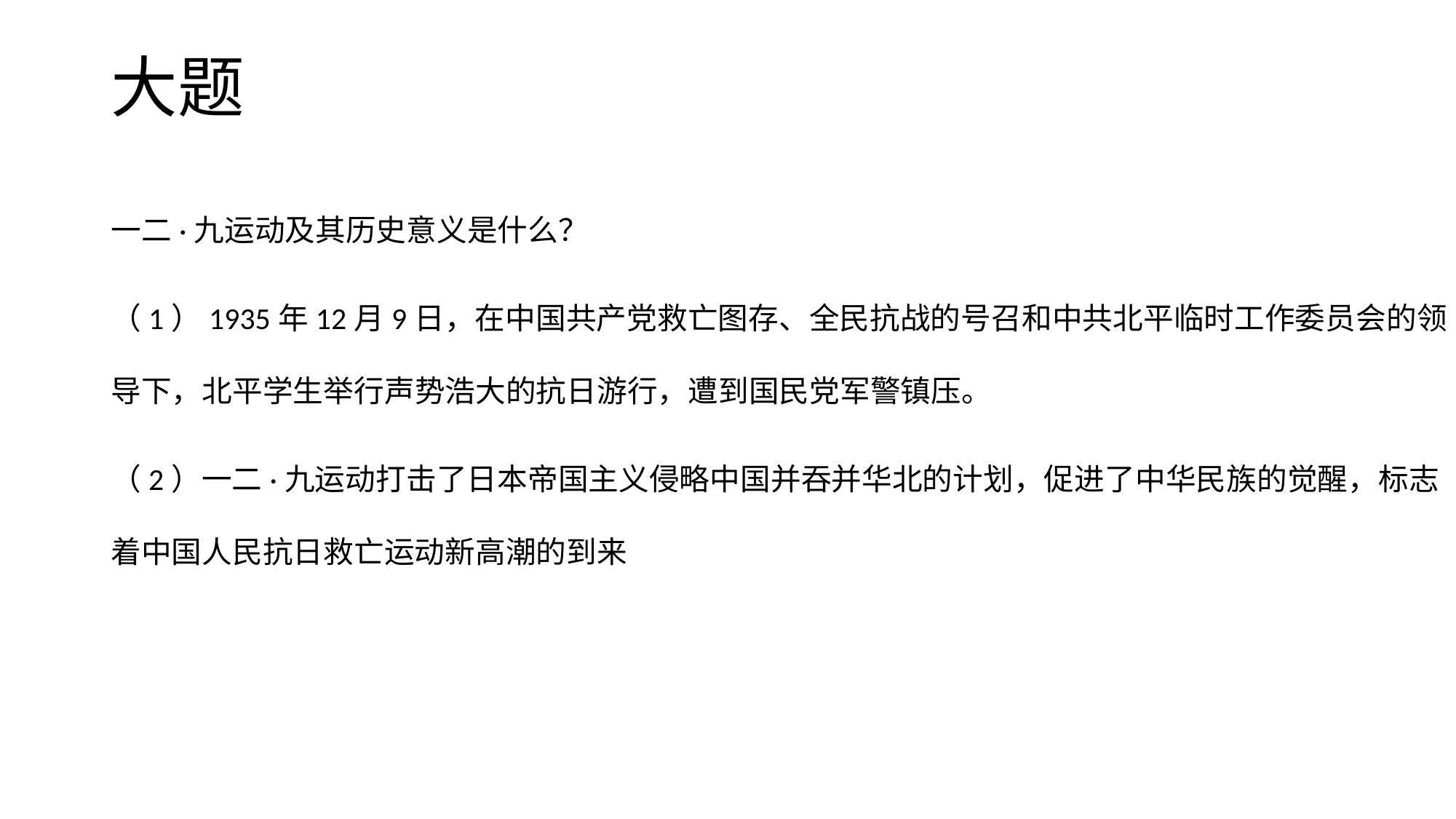

# 大题
一二·九运动及其历史意义是什么？
（1）1935年12月9日，在中国共产党救亡图存、全民抗战的号召和中共北平临时工作委员会的领导下，北平学生举行声势浩大的抗日游行，遭到国民党军警镇压。
（2）一二·九运动打击了日本帝国主义侵略中国并吞并华北的计划，促进了中华民族的觉醒，标志着中国人民抗日救亡运动新高潮的到来